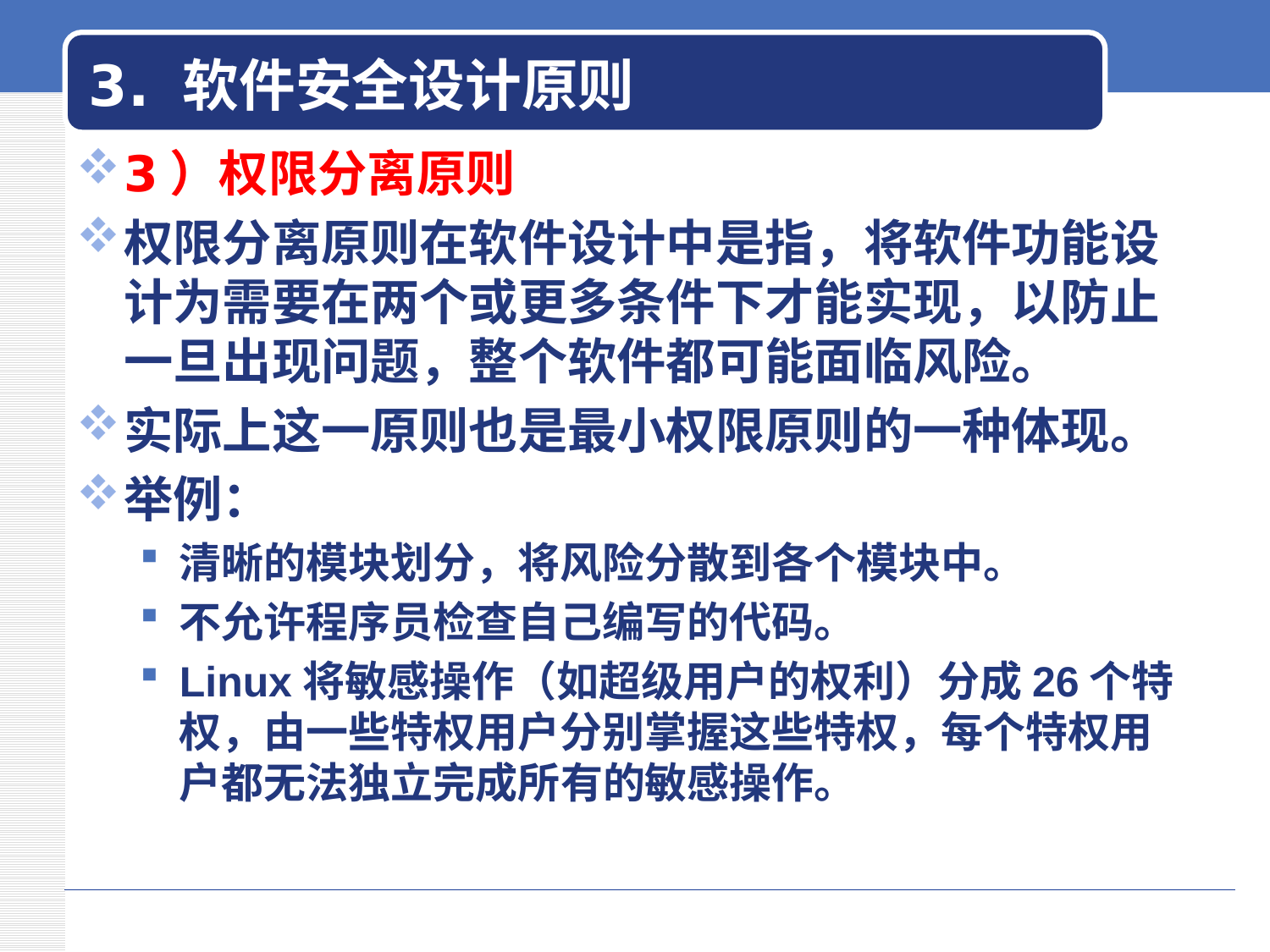

# 3. 软件安全设计原则
3）权限分离原则
权限分离原则在软件设计中是指，将软件功能设计为需要在两个或更多条件下才能实现，以防止一旦出现问题，整个软件都可能面临风险。
实际上这一原则也是最小权限原则的一种体现。
举例：
清晰的模块划分，将风险分散到各个模块中。
不允许程序员检查自己编写的代码。
Linux将敏感操作（如超级用户的权利）分成26个特权，由一些特权用户分别掌握这些特权，每个特权用户都无法独立完成所有的敏感操作。